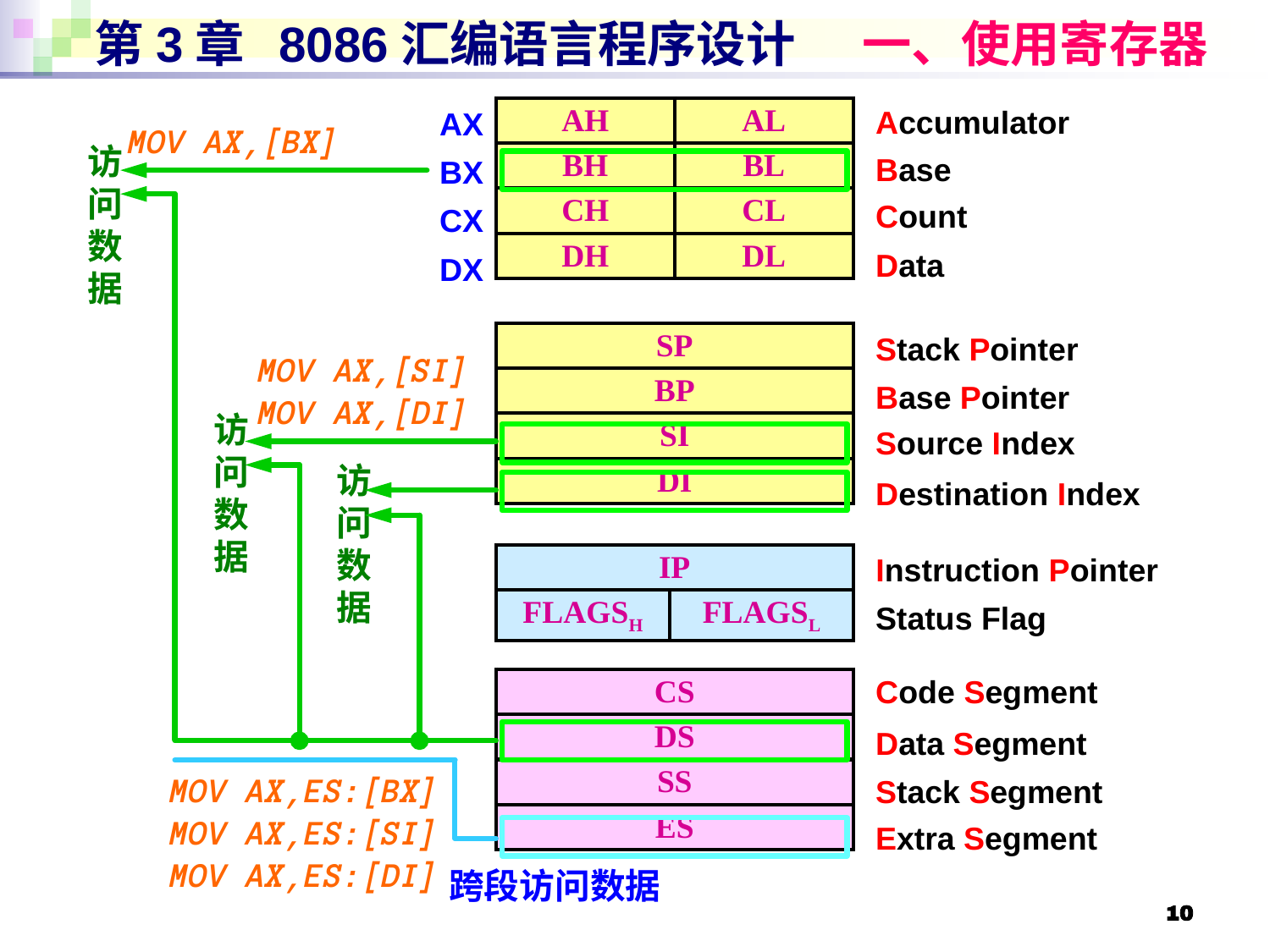

# 第3章  8086汇编语言程序设计      一、使用寄存器
Accumulator
AX
| AH | AL |
| --- | --- |
| BH | BL |
| CH | CL |
| DH | DL |
MOV AX,[BX]
访问数据
Base
BX

Count
CX
Data
DX
| SP |
| --- |
| BP |
| SI |
| DI |
Stack Pointer
MOV AX,[SI]
MOV AX,[DI]
Base Pointer
访问数据
Source Index

访问数据
Destination Index

Instruction Pointer
| IP |  |
| --- | --- |
| FLAGSH | FLAGSL |
Status Flag
Code Segment
| CS |
| --- |
| DS |
| SS |
| ES |
Data Segment

MOV AX,ES:[BX]
MOV AX,ES:[SI]
MOV AX,ES:[DI]
Stack Segment
Extra Segment

跨段访问数据
10